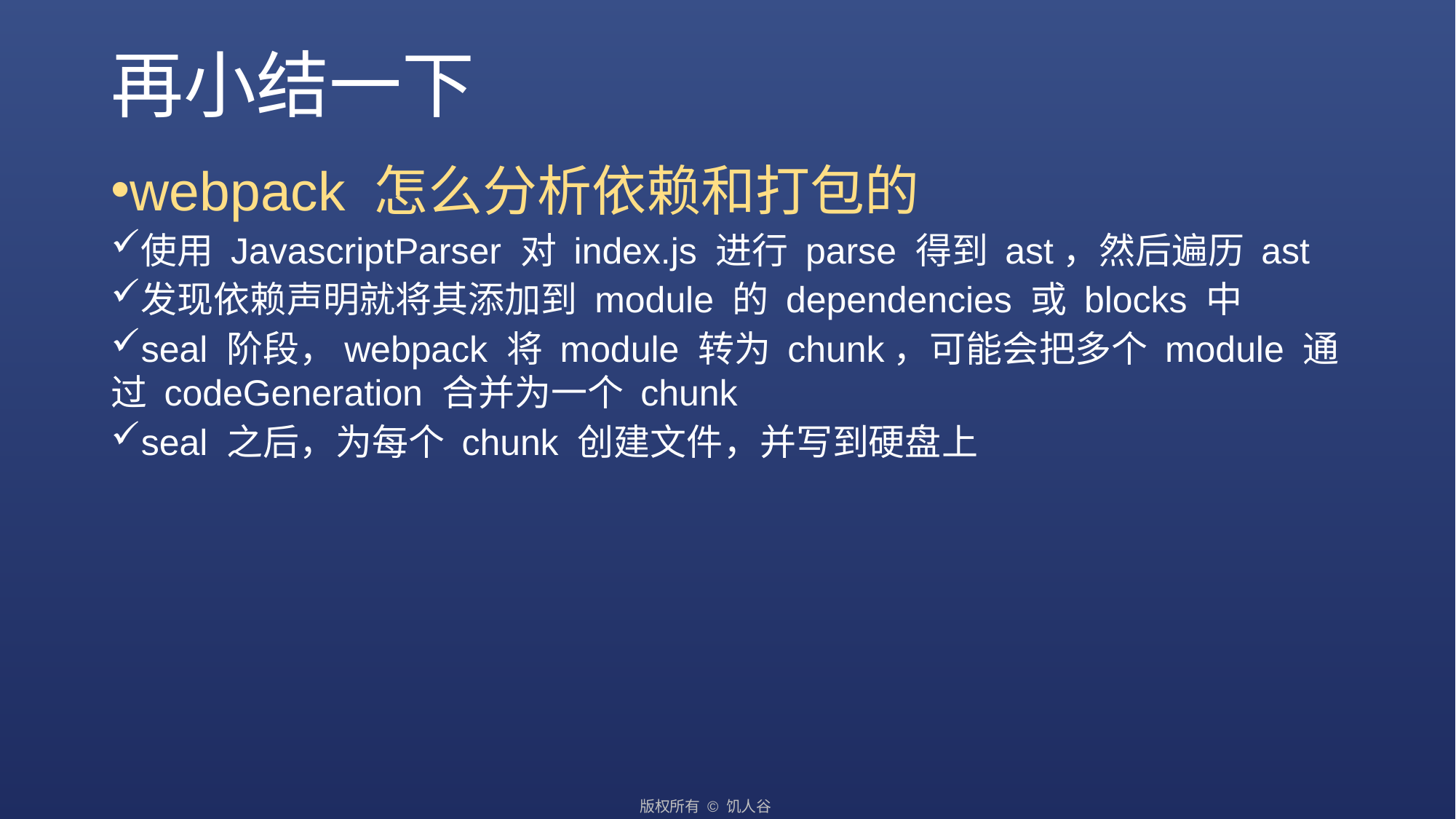

# 再小结一下
webpack 怎么分析依赖和打包的
使用 JavascriptParser 对 index.js 进行 parse 得到 ast，然后遍历 ast
发现依赖声明就将其添加到 module 的 dependencies 或 blocks 中
seal 阶段，webpack 将 module 转为 chunk，可能会把多个 module 通过 codeGeneration 合并为一个 chunk
seal 之后，为每个 chunk 创建文件，并写到硬盘上